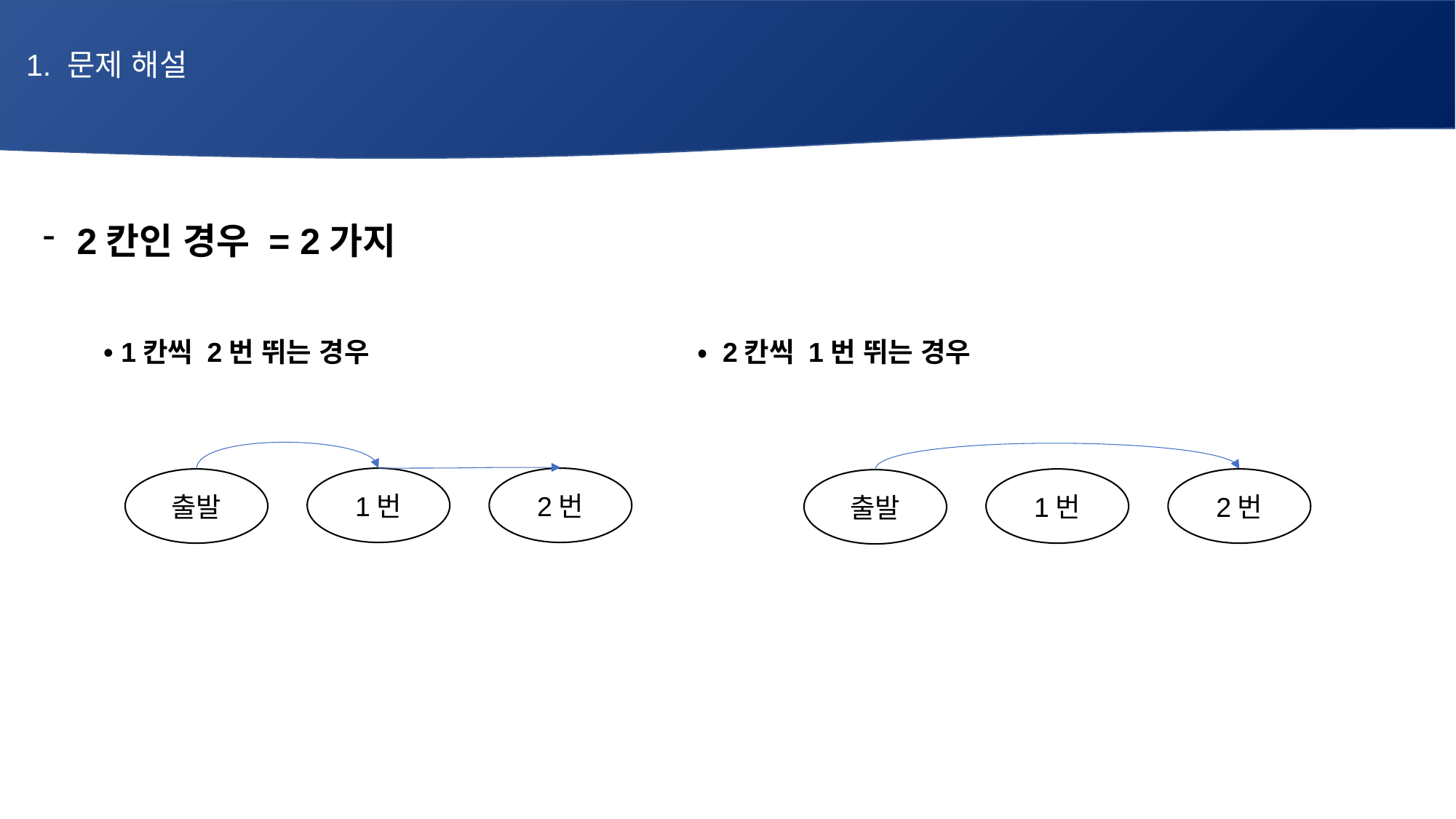

1. 문제 해설
# 매주 1 과제 LV2
2칸인 경우 = 2가지

        • 1칸씩 2번 뛰는 경우                                           • 2칸씩 1번 뛰는 경우

1번
2번
출발
1번
2번
출발